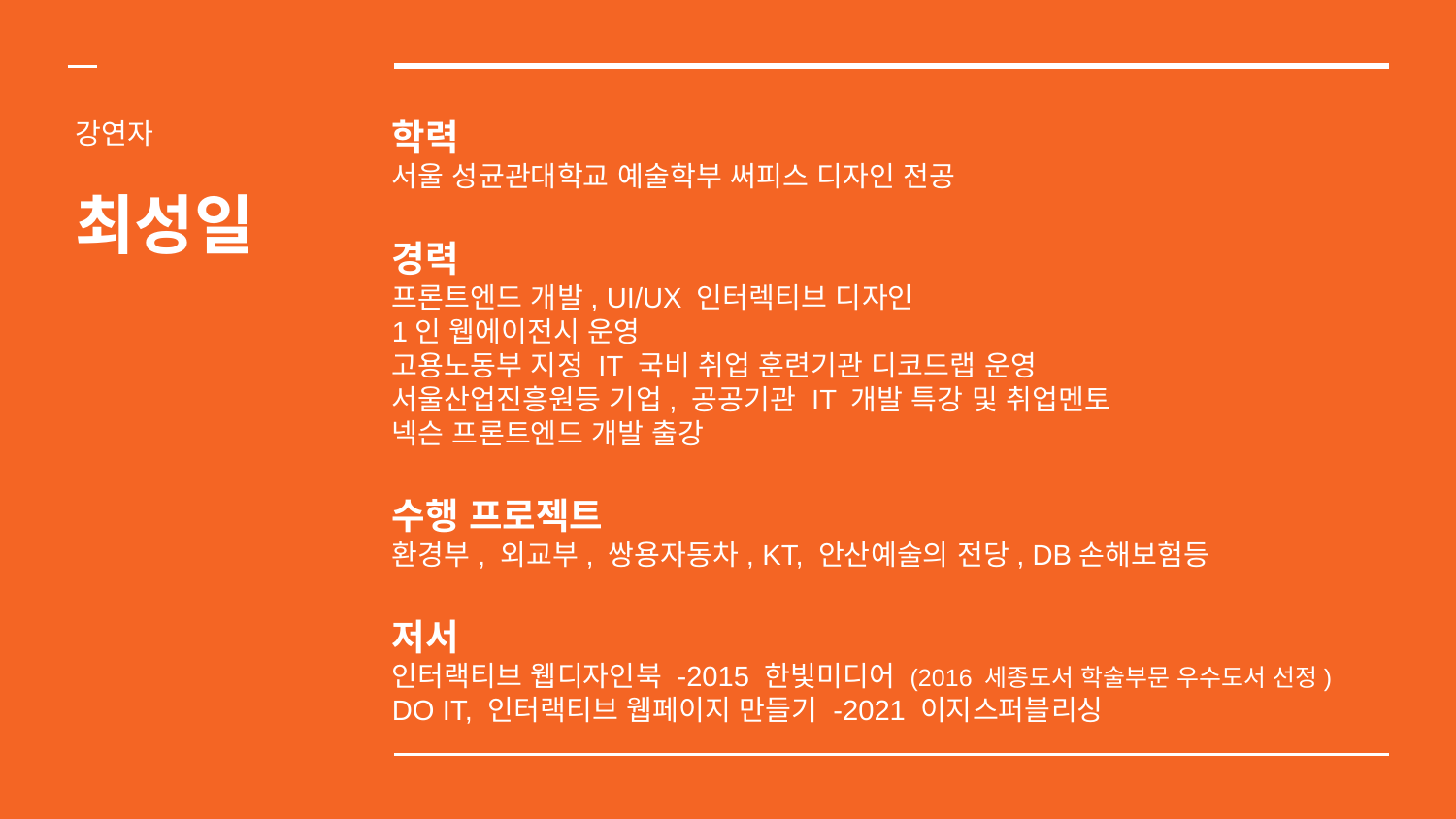

# 학력 서울 성균관대학교 예술학부 써피스 디자인 전공 경력 프론트엔드 개발, UI/UX 인터렉티브 디자인 1인 웹에이전시 운영 고용노동부 지정 IT 국비 취업 훈련기관 디코드랩 운영 서울산업진흥원등 기업, 공공기관 IT 개발 특강 및 취업멘토 넥슨 프론트엔드 개발 출강 수행 프로젝트 환경부, 외교부, 쌍용자동차, KT, 안산예술의 전당, DB손해보험등 저서 인터랙티브 웹디자인북 -2015 한빛미디어 (2016 세종도서 학술부문 우수도서 선정) DO IT, 인터랙티브 웹페이지 만들기 -2021 이지스퍼블리싱
강연자

최성일